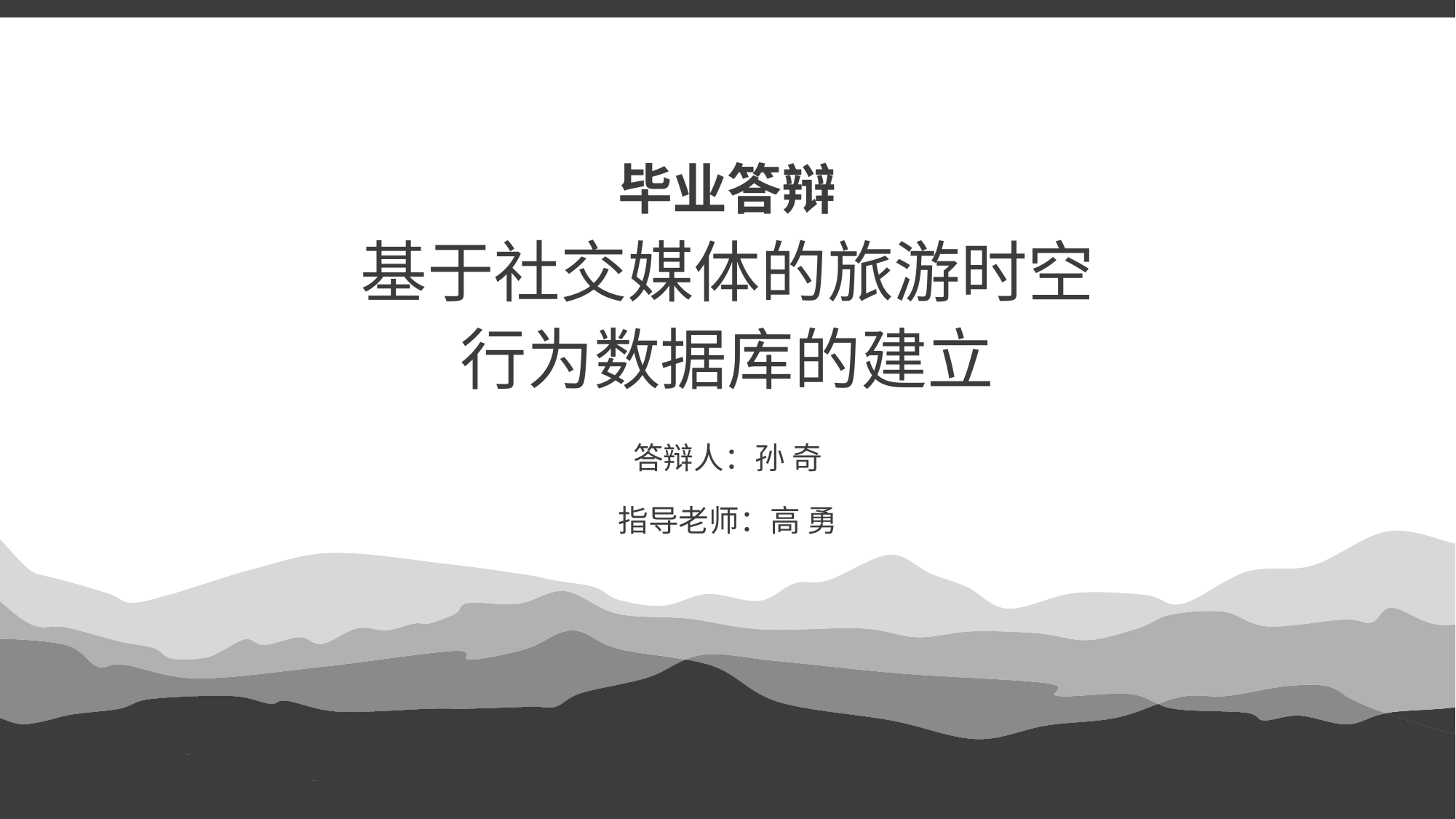

毕业答辩
基于社交媒体的旅游时空
行为数据库的建立
答辩人：孙 奇
指导老师：高 勇